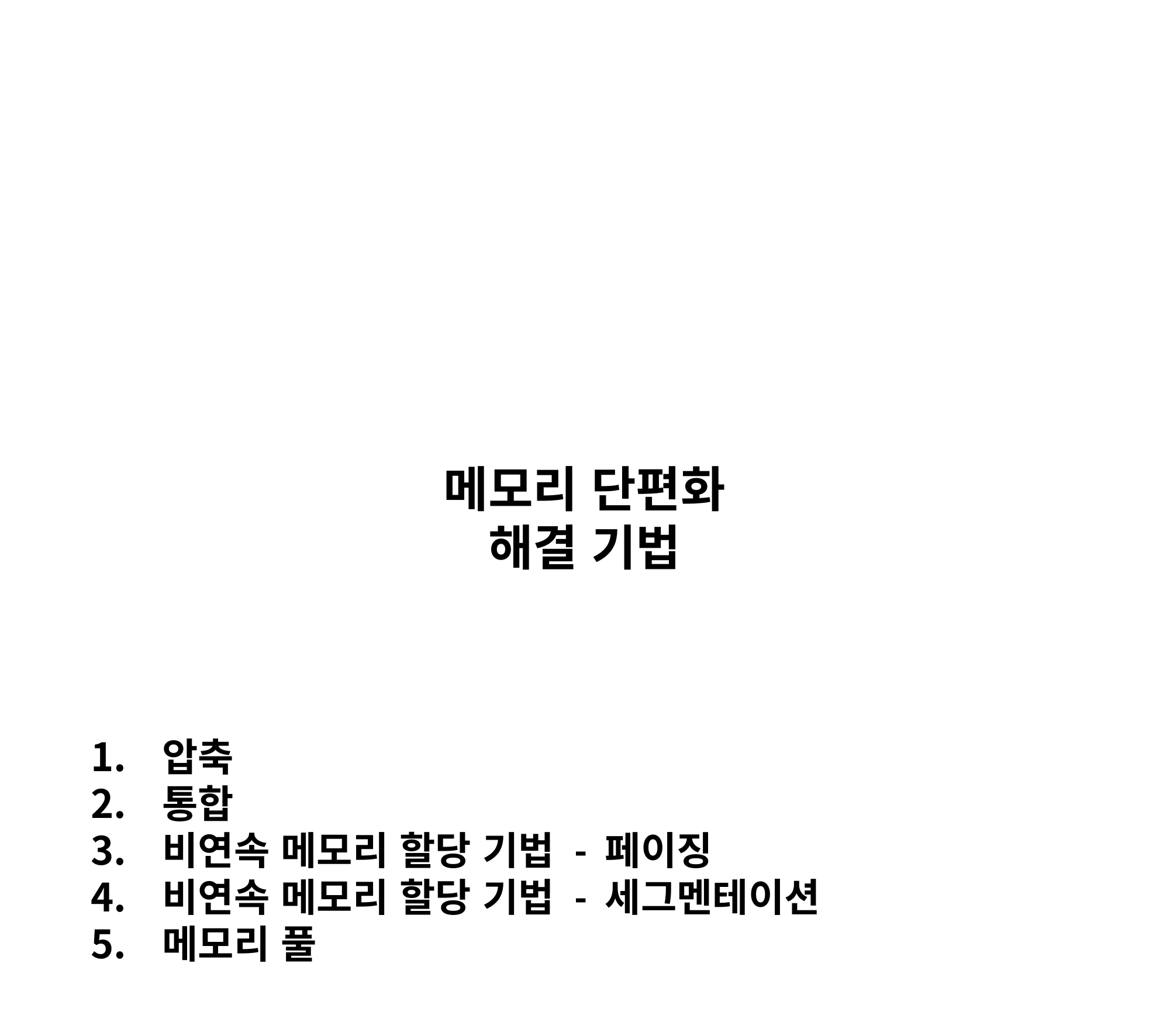

메모리 단편화
해결 기법
압축
통합
비연속 메모리 할당 기법 - 페이징
비연속 메모리 할당 기법 - 세그멘테이션
메모리 풀